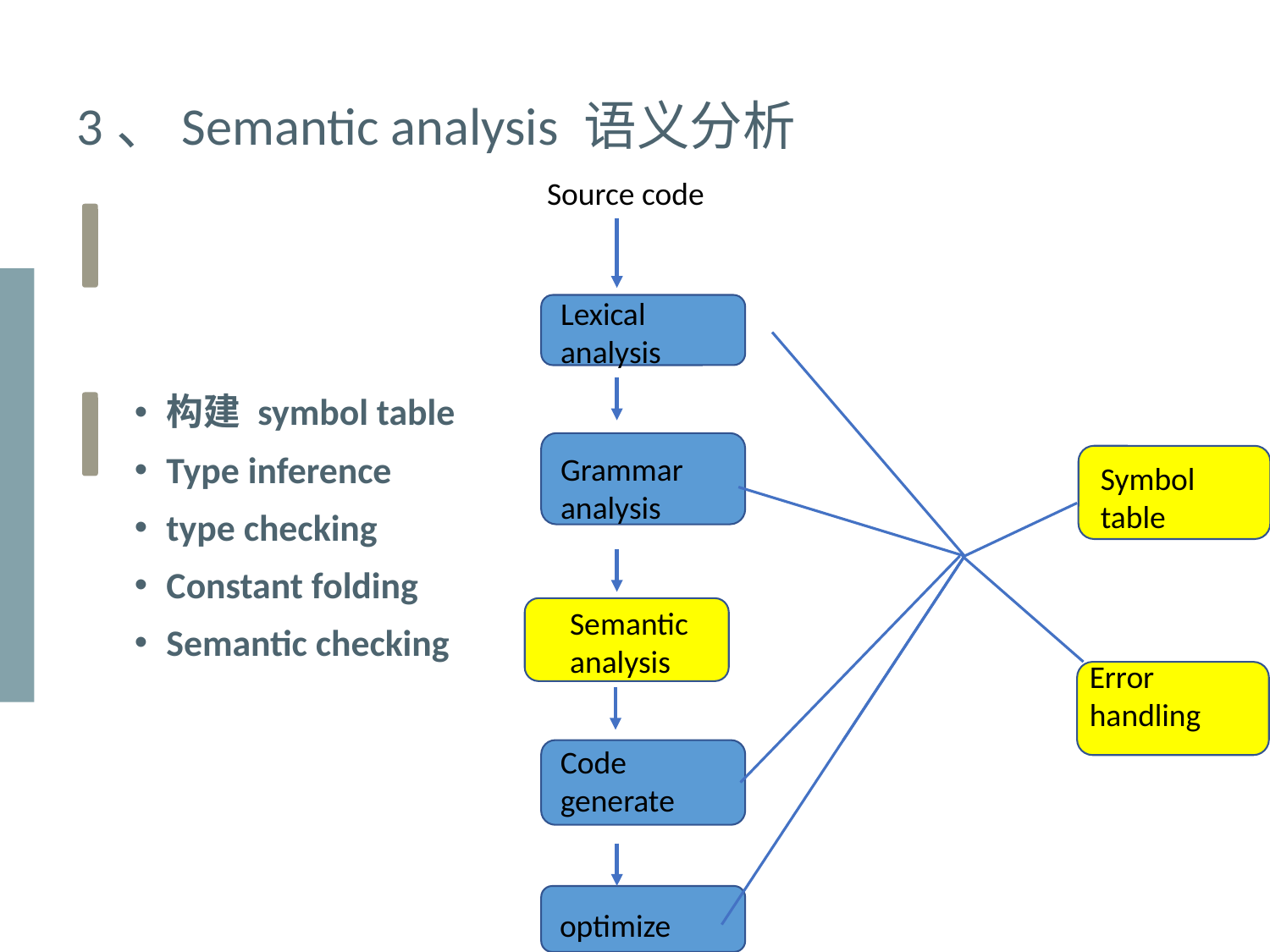

3、Semantic analysis 语义分析
Source code

Lexical
analysis

构建 symbol table
Type inference
type checking
Constant folding
Semantic checking

Grammar
analysis

Symbol table
Semantic analysis

Error handling

Code generate

optimize